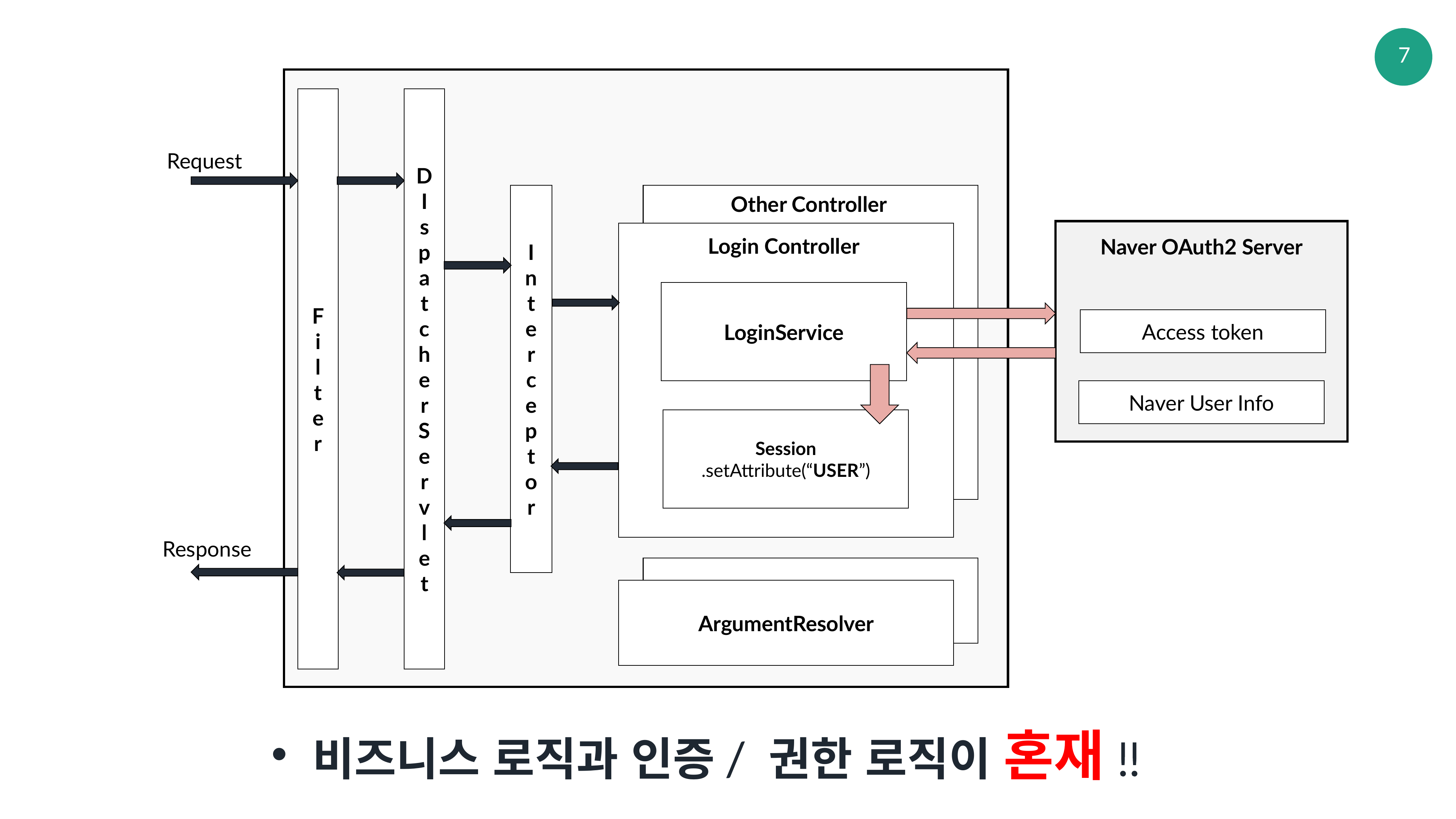

D
I
s
p
a
t
c
h
e
r
S
e
r
v
l
e
t
F
i
l
t
e
r
Request

I
n
t
e
r
c
e
p
t
o
r

Other Controller

Login Controller
Naver OAuth2 Server

LoginService

Access token

Naver User Info
Session
.setAttribute(“USER”)

Response

ArgumentResolver
비즈니스 로직과 인증/ 권한 로직이 혼재!!